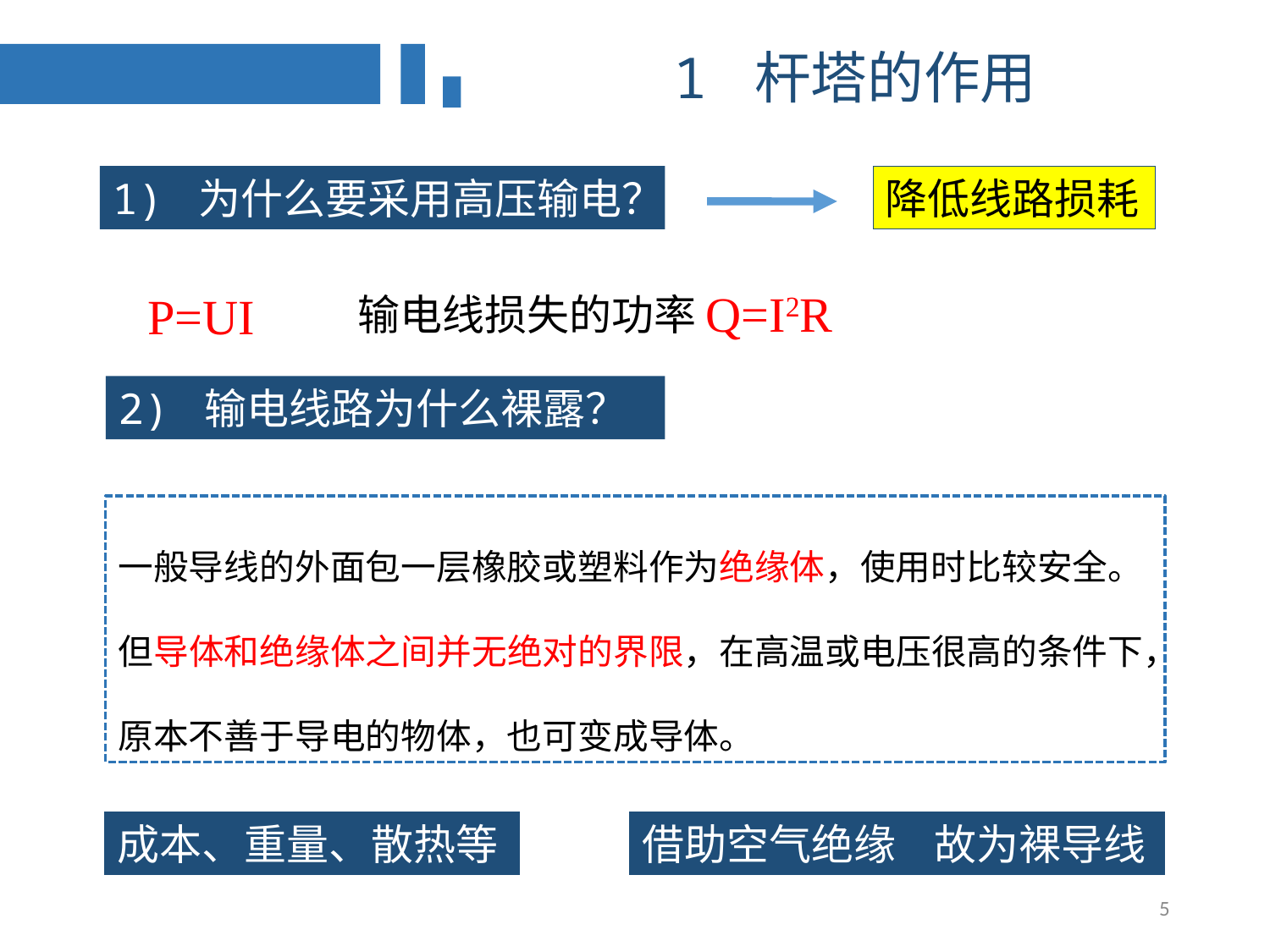

1 杆塔的作用

1) 为什么要采用高压输电？
降低线路损耗
Q=I2R
P=UI
输电线损失的功率
2) 输电线路为什么裸露？
一般导线的外面包一层橡胶或塑料作为绝缘体，使用时比较安全。
但导体和绝缘体之间并无绝对的界限，在高温或电压很高的条件下，原本不善于导电的物体，也可变成导体。
成本、重量、散热等
借助空气绝缘    故为裸导线
5